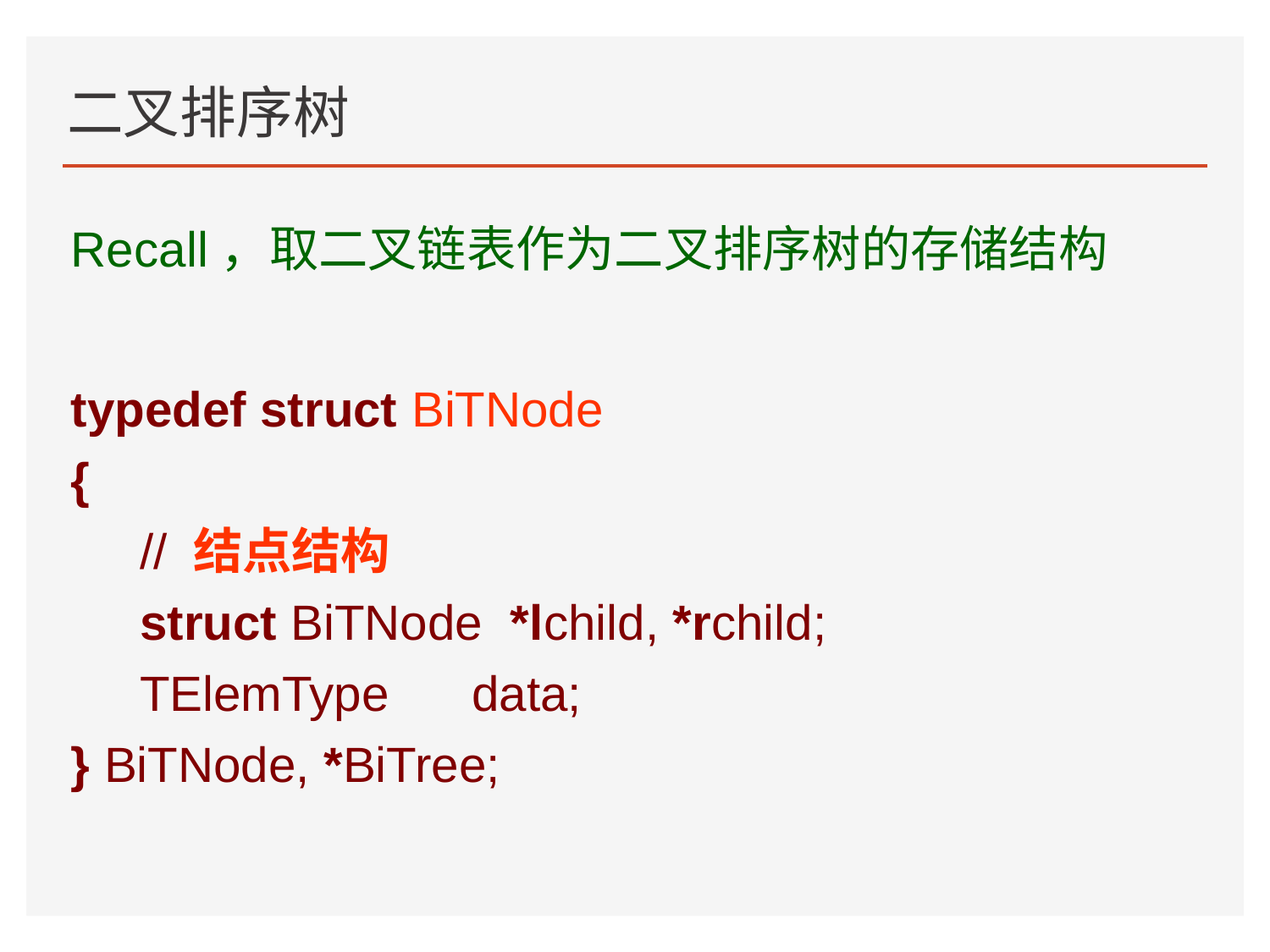

# 二叉排序树
Recall，取二叉链表作为二叉排序树的存储结构
typedef struct BiTNode
{
     // 结点结构
     struct BiTNode  *lchild, *rchild;
     TElemType      data;
} BiTNode, *BiTree;